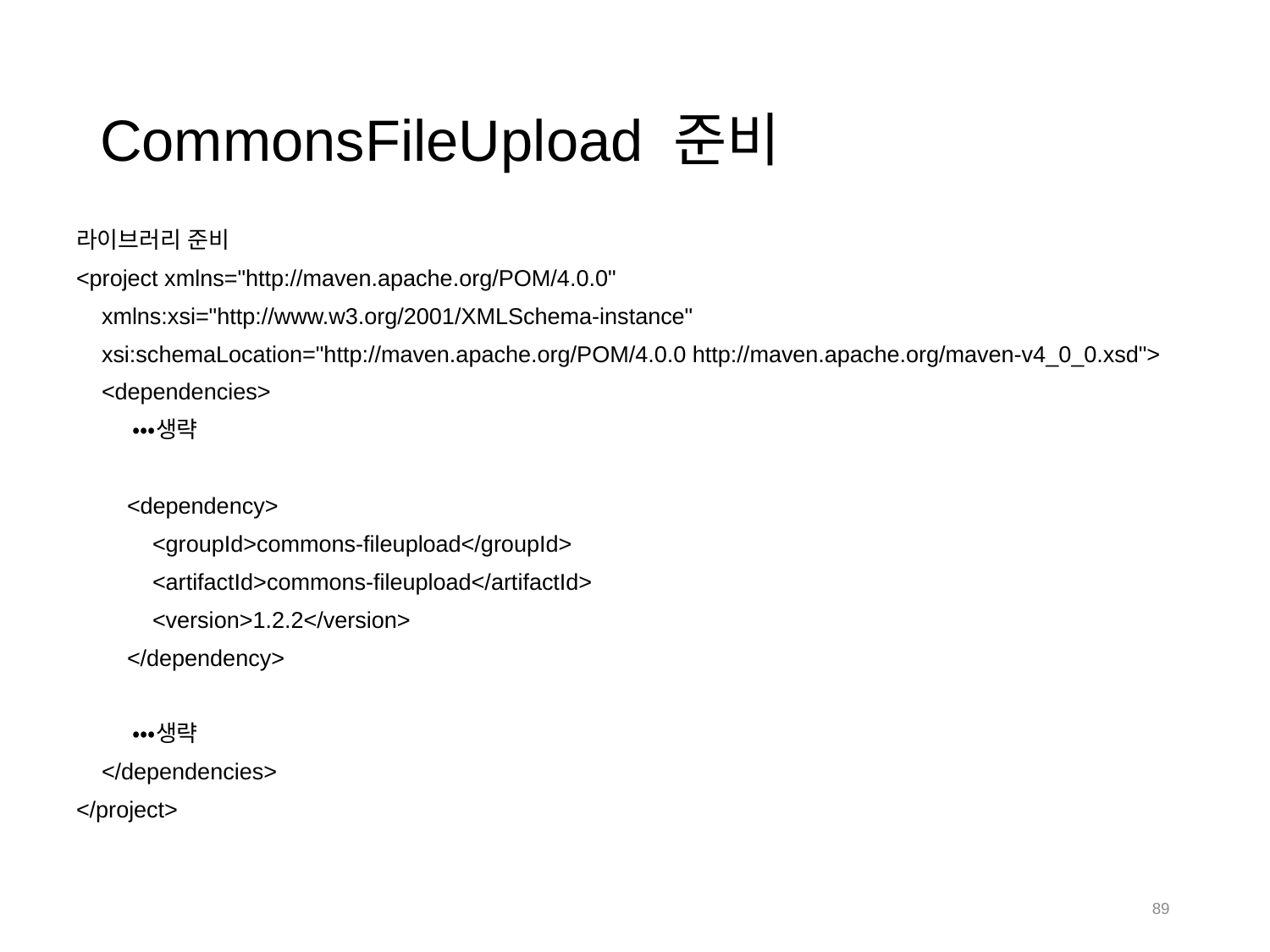

# CommonsFileUpload 준비
라이브러리 준비
<project xmlns="http://maven.apache.org/POM/4.0.0"
    xmlns:xsi="http://www.w3.org/2001/XMLSchema-instance"
    xsi:schemaLocation="http://maven.apache.org/POM/4.0.0 http://maven.apache.org/maven-v4_0_0.xsd">
    <dependencies>
        ・・・생략

        <dependency>
            <groupId>commons-fileupload</groupId>
            <artifactId>commons-fileupload</artifactId>
            <version>1.2.2</version>
        </dependency>

        ・・・생략
    </dependencies>
</project>

89